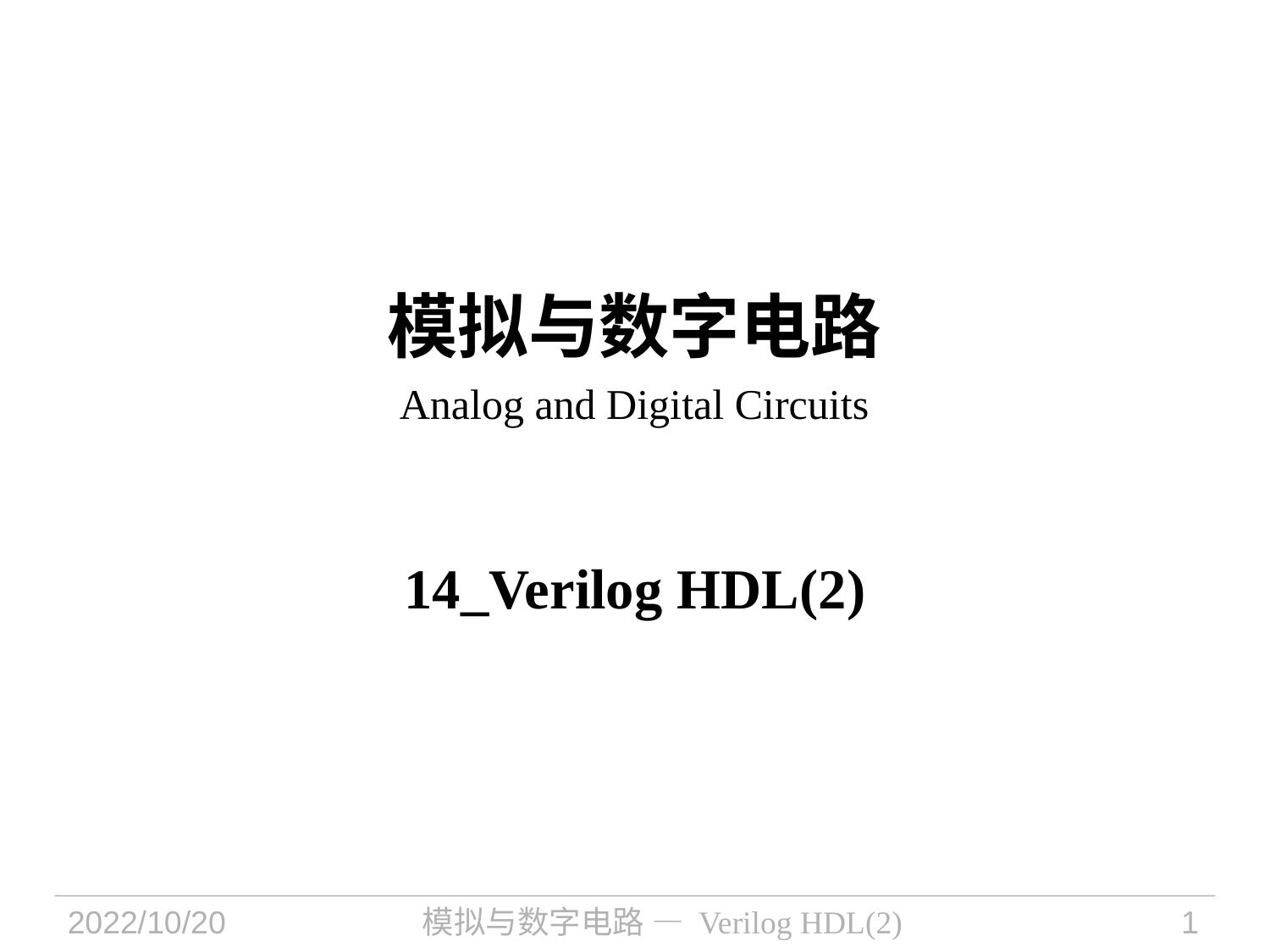

# 模拟与数字电路 Analog and Digital Circuits
14_Verilog HDL(2)
2022/10/20
模拟与数字电路 — Verilog HDL(2)
1